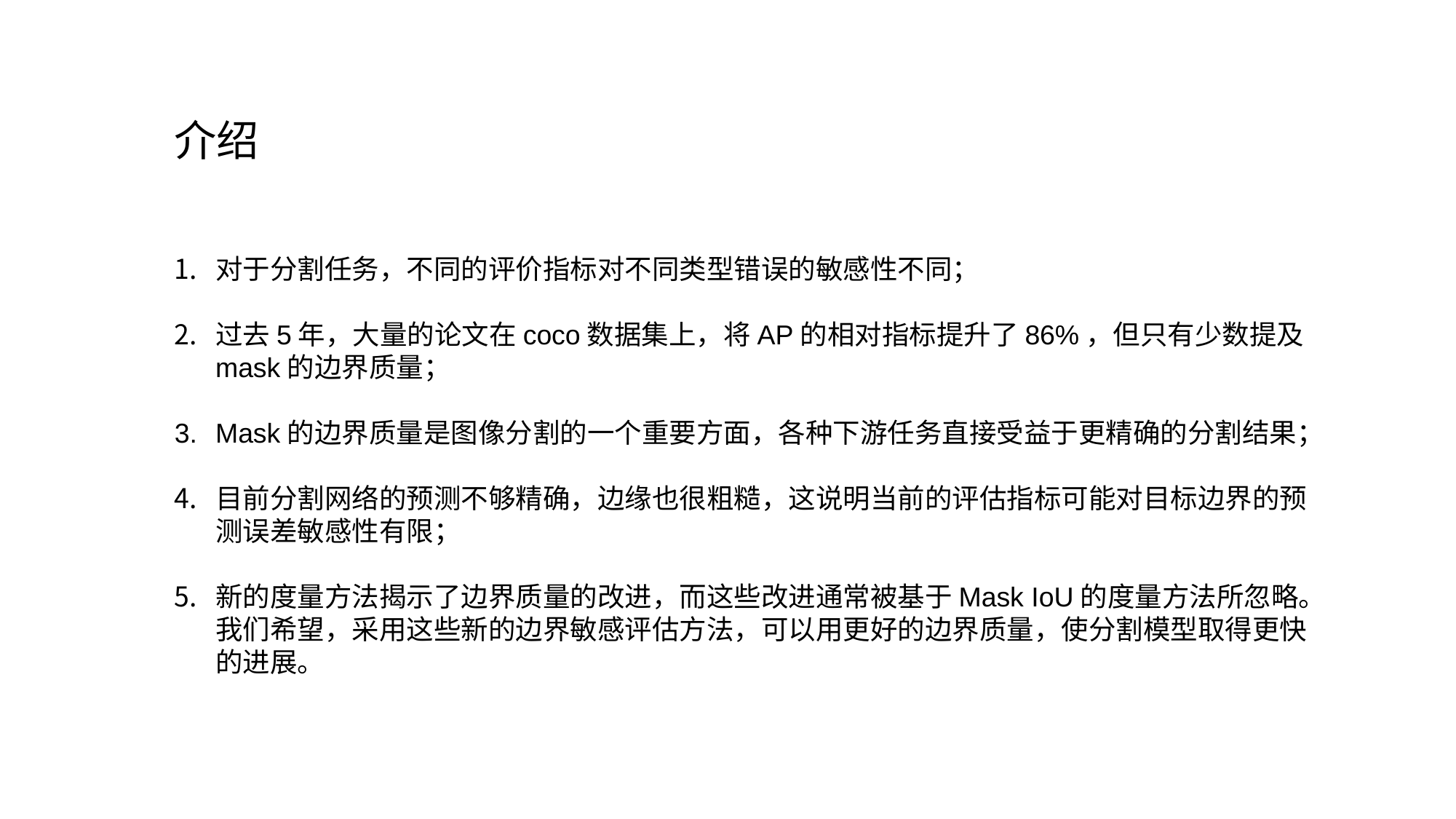

介绍
对于分割任务，不同的评价指标对不同类型错误的敏感性不同；

过去5年，大量的论文在coco数据集上，将AP的相对指标提升了86%，但只有少数提及mask的边界质量；

Mask的边界质量是图像分割的一个重要方面，各种下游任务直接受益于更精确的分割结果；

目前分割网络的预测不够精确，边缘也很粗糙，这说明当前的评估指标可能对目标边界的预测误差敏感性有限；

新的度量方法揭示了边界质量的改进，而这些改进通常被基于Mask IoU的度量方法所忽略。我们希望，采用这些新的边界敏感评估方法，可以用更好的边界质量，使分割模型取得更快的进展。